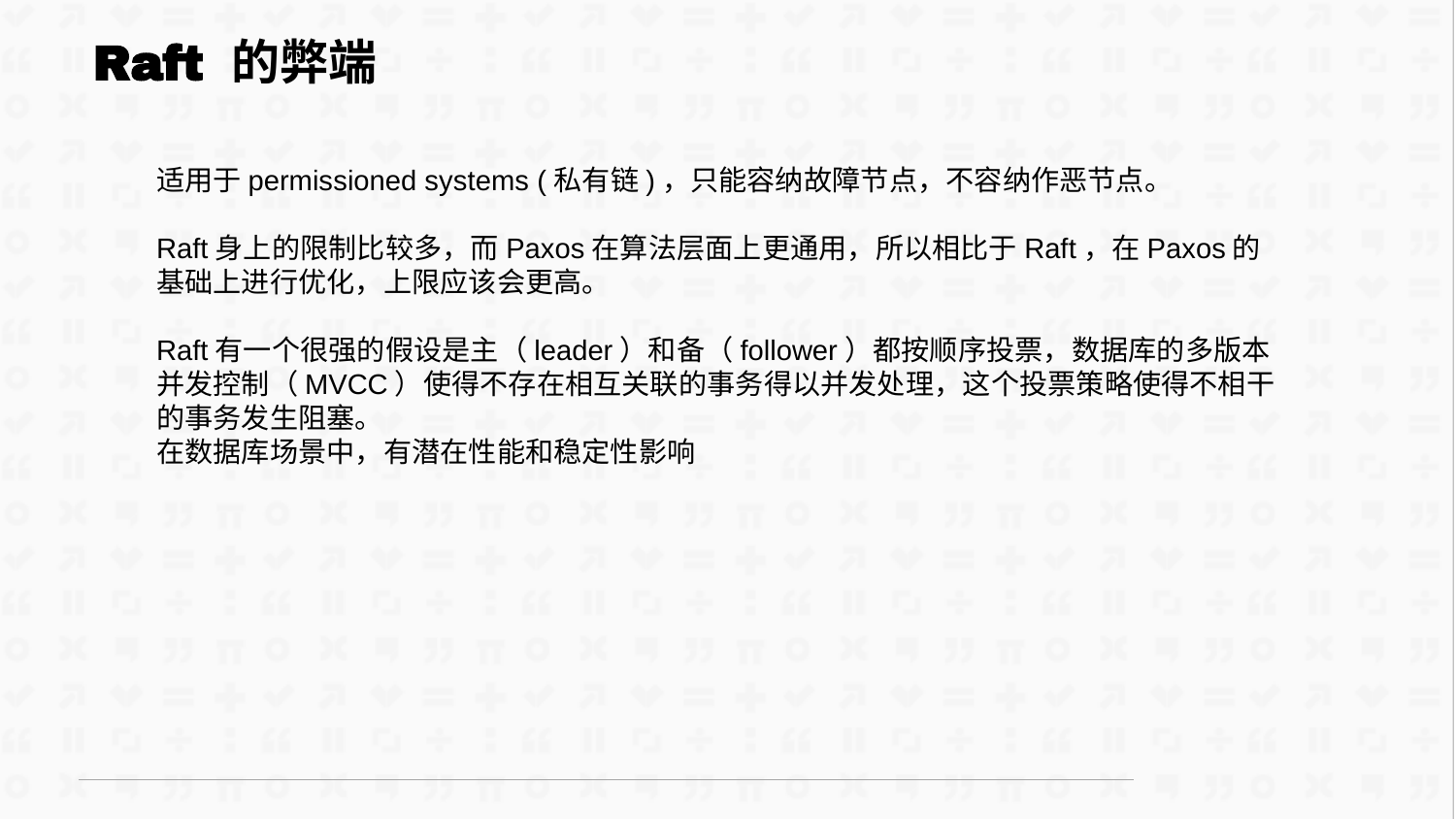

# Raft 的弊端
适用于permissioned systems (私有链)，只能容纳故障节点，不容纳作恶节点。

Raft身上的限制比较多，而Paxos在算法层面上更通用，所以相比于Raft，在Paxos的基础上进行优化，上限应该会更高。

Raft有一个很强的假设是主（leader）和备（follower）都按顺序投票，数据库的多版本并发控制（MVCC）使得不存在相互关联的事务得以并发处理，这个投票策略使得不相干的事务发生阻塞。
在数据库场景中，有潜在性能和稳定性影响